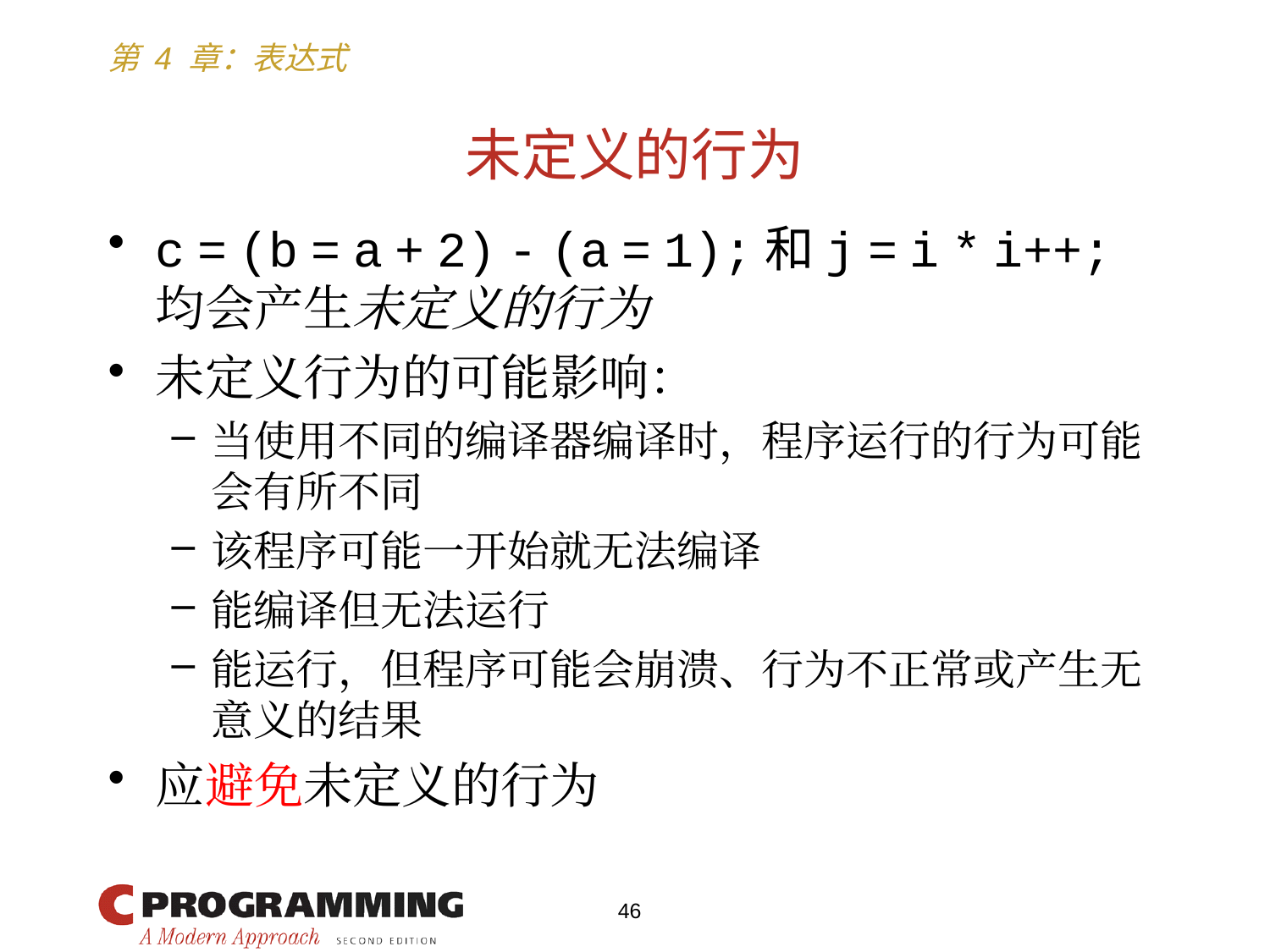

# 未定义的行为
c = (b = a + 2) - (a = 1);和j = i * i++;均会产生未定义的行为
未定义行为的可能影响：
当使用不同的编译器编译时，程序运行的行为可能会有所不同
该程序可能一开始就无法编译
能编译但无法运行
能运行，但程序可能会崩溃、行为不正常或产生无意义的结果
应避免未定义的行为

46